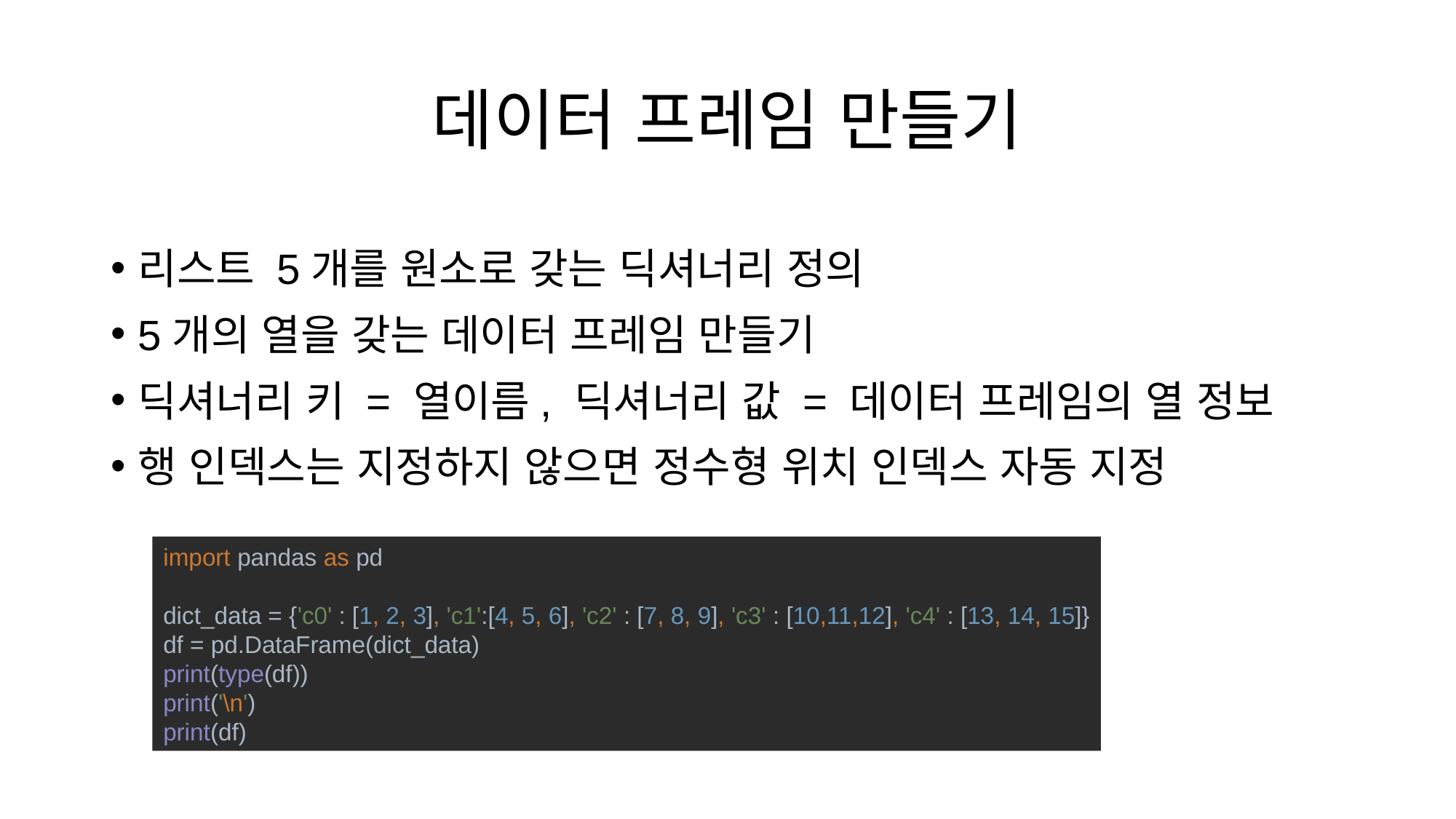

# 데이터 프레임 만들기
리스트 5개를 원소로 갖는 딕셔너리 정의
5개의 열을 갖는 데이터 프레임 만들기
딕셔너리 키 = 열이름, 딕셔너리 값 = 데이터 프레임의 열 정보
행 인덱스는 지정하지 않으면 정수형 위치 인덱스 자동 지정
import pandas as pd
dict_data = {'c0' : [1, 2, 3], 'c1':[4, 5, 6], 'c2' : [7, 8, 9], 'c3' : [10,11,12], 'c4' : [13, 14, 15]}
df = pd.DataFrame(dict_data)
print(type(df))
print('\n')
print(df)